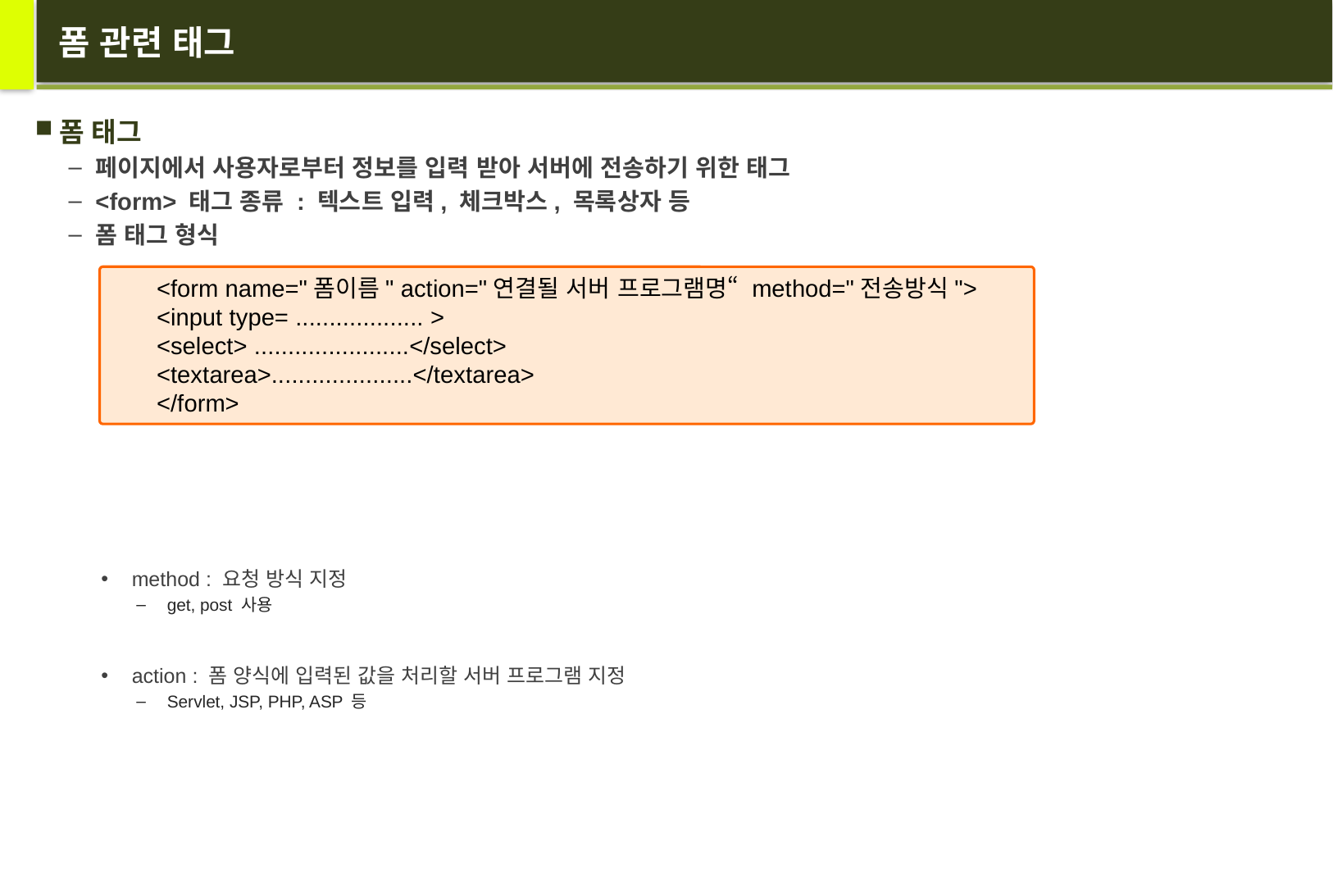

# 폼 관련 태그
폼 태그
페이지에서 사용자로부터 정보를 입력 받아 서버에 전송하기 위한 태그
<form> 태그 종류 : 텍스트 입력, 체크박스, 목록상자 등
폼 태그 형식

method : 요청 방식 지정
get, post 사용

action : 폼 양식에 입력된 값을 처리할 서버 프로그램 지정
Servlet, JSP, PHP, ASP 등

<form name="폼이름" action="연결될 서버 프로그램명“ method="전송방식">
<input type= ................... >
<select> .......................</select>
<textarea>.....................</textarea>
</form>